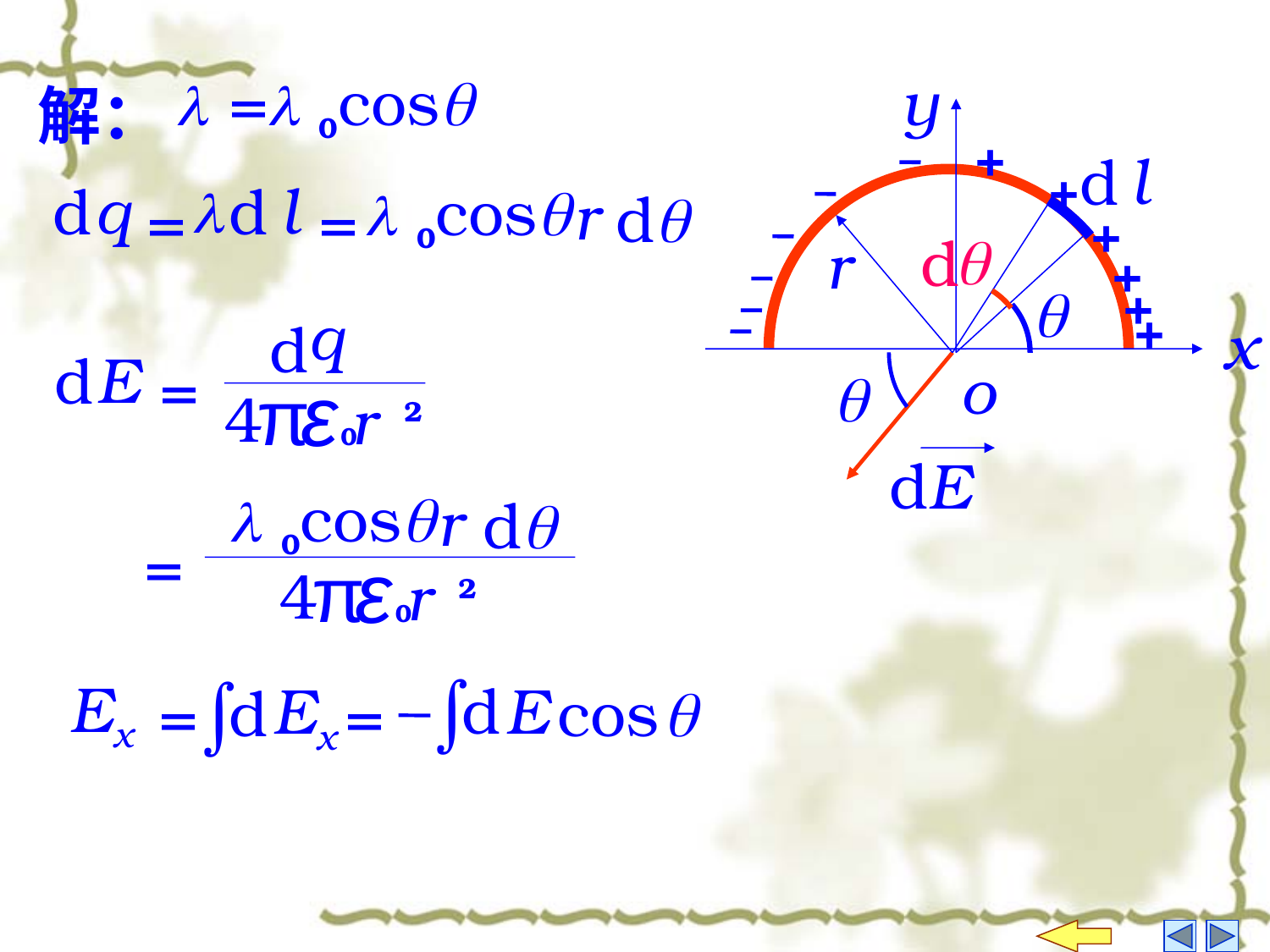

λ =λ 0cosθ
解：
y

+
l
d
+

+

θ
d
r

+
θ
+

+
x

o

θ

dE

λ 0cosθ
r
d
θ
=
q
d
λ
l
d
=
q
ε
π
4
r

2
0
d
d
E
=
λ 0cosθ
r
d
θ
=
ε
π
4

r
2
0
Ex
∫
Ex
d
=
∫
E
d
cos
θ
=